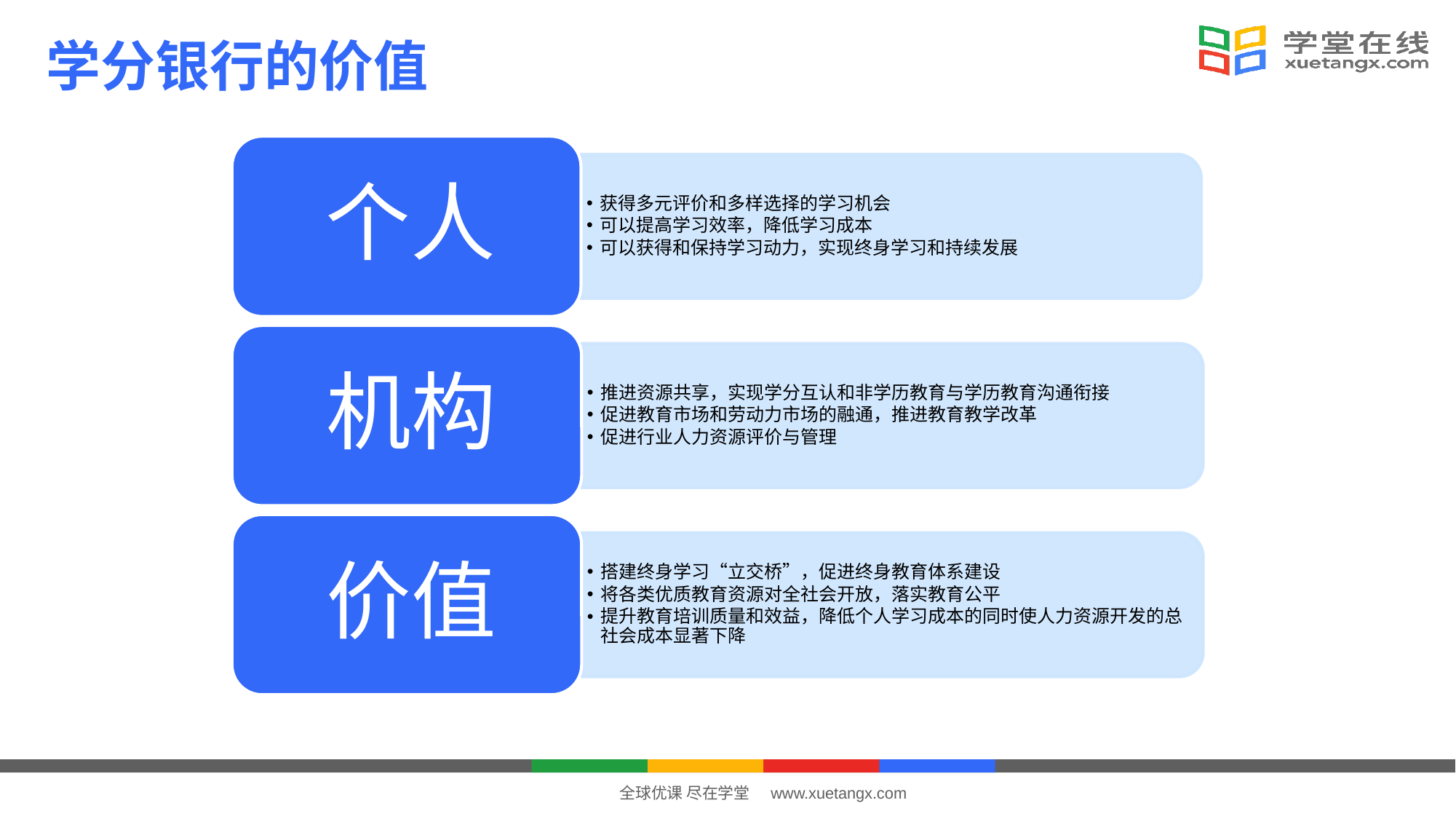

学分银行的价值
获得多元评价和多样选择的学习机会
可以提高学习效率，降低学习成本
可以获得和保持学习动力，实现终身学习和持续发展
个人
推进资源共享，实现学分互认和非学历教育与学历教育沟通衔接
促进教育市场和劳动力市场的融通，推进教育教学改革
促进行业人力资源评价与管理
机构
搭建终身学习“立交桥”，促进终身教育体系建设
将各类优质教育资源对全社会开放，落实教育公平
提升教育培训质量和效益，降低个人学习成本的同时使人力资源开发的总社会成本显著下降
价值